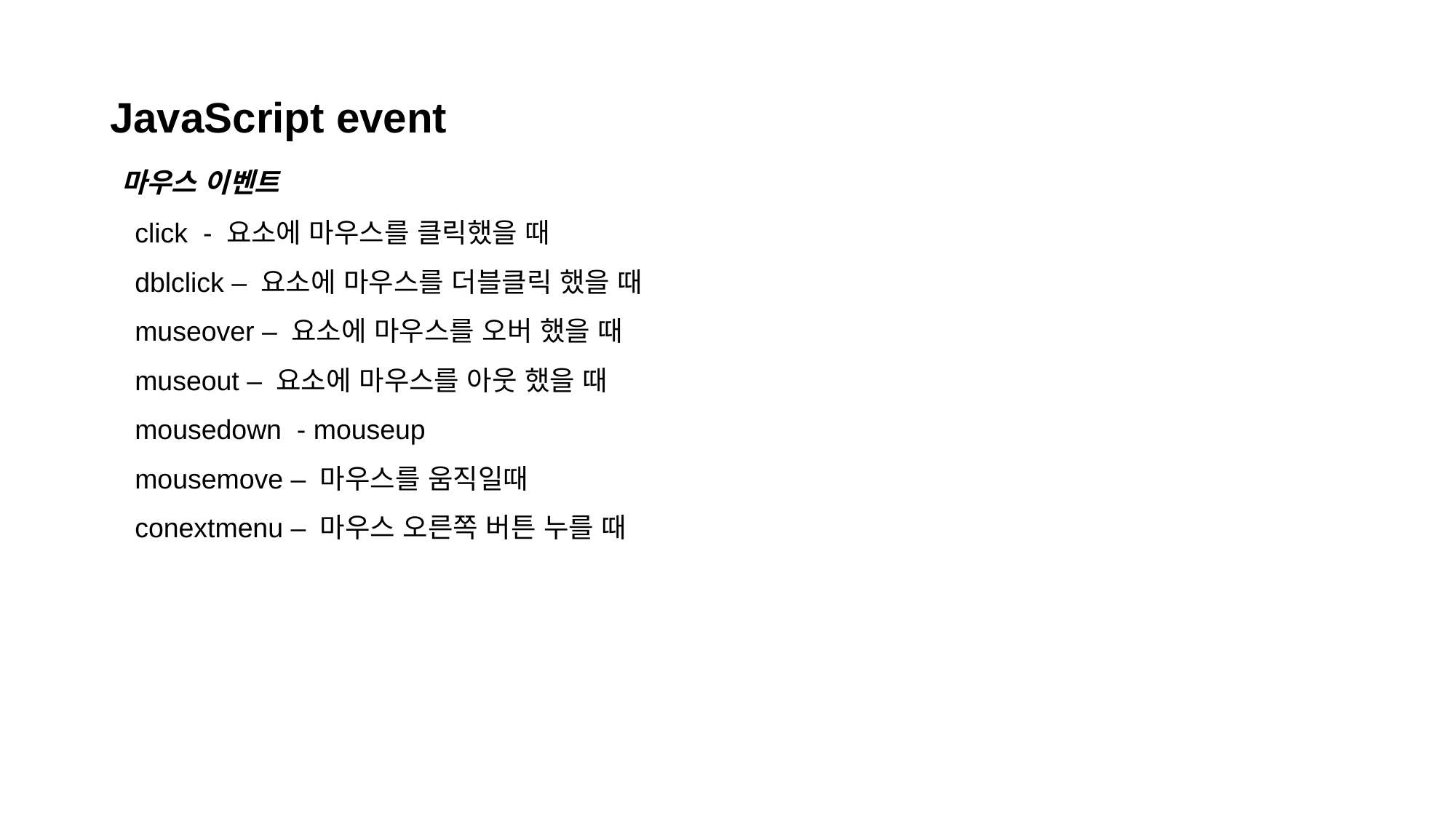

JavaScript event
마우스 이벤트
click  - 요소에 마우스를 클릭했을 때
dblclick – 요소에 마우스를 더블클릭 했을 때
museover – 요소에 마우스를 오버 했을 때
museout – 요소에 마우스를 아웃 했을 때
mousedown  - mouseup
mousemove – 마우스를 움직일때
conextmenu – 마우스 오른쪽 버튼 누를 때